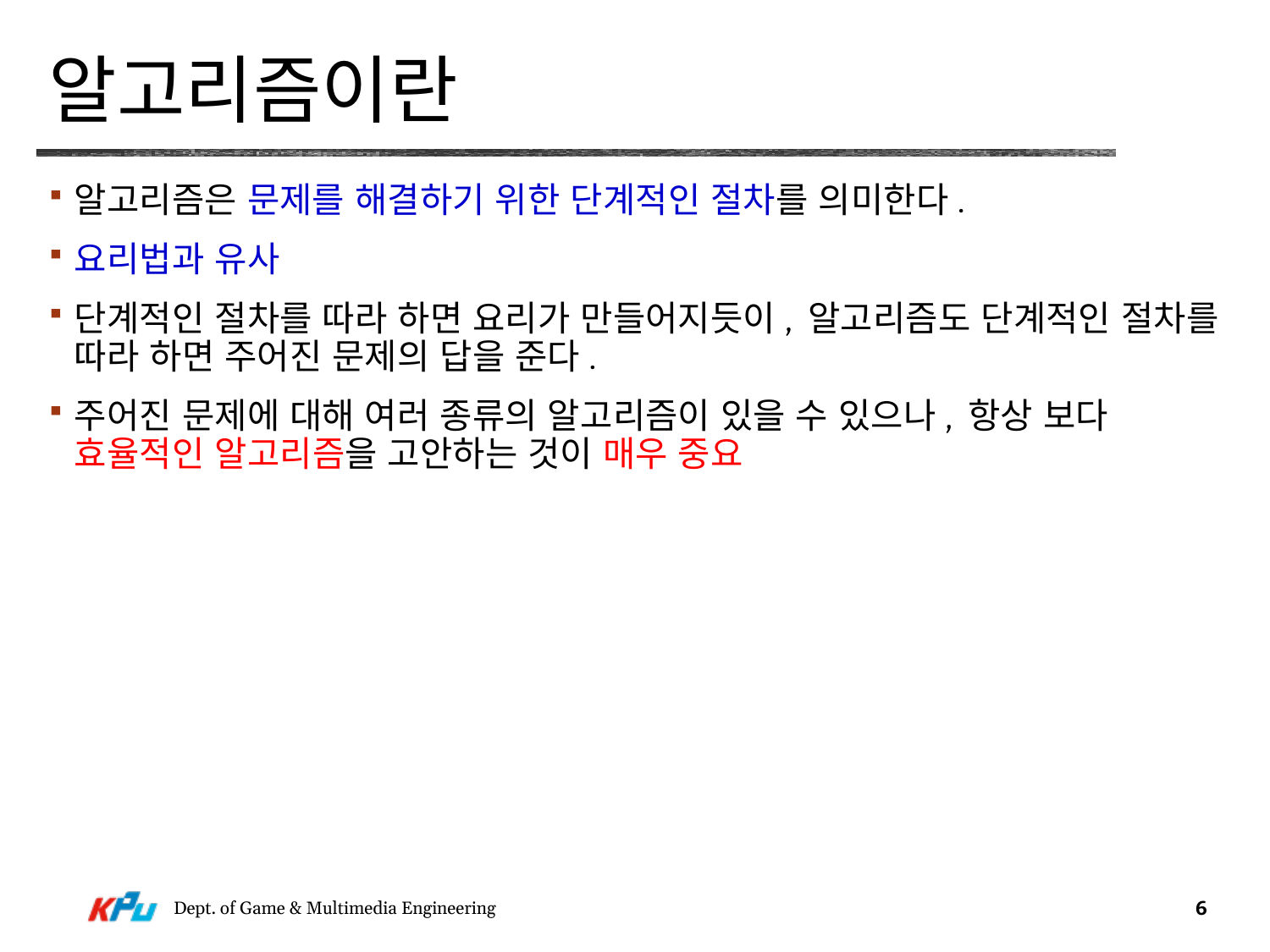

# 알고리즘이란
알고리즘은 문제를 해결하기 위한 단계적인 절차를 의미한다.
요리법과 유사
단계적인 절차를 따라 하면 요리가 만들어지듯이, 알고리즘도 단계적인 절차를 따라 하면 주어진 문제의 답을 준다.
주어진 문제에 대해 여러 종류의 알고리즘이 있을 수 있으나, 항상 보다 효율적인 알고리즘을 고안하는 것이 매우 중요
Dept. of Game & Multimedia Engineering
6